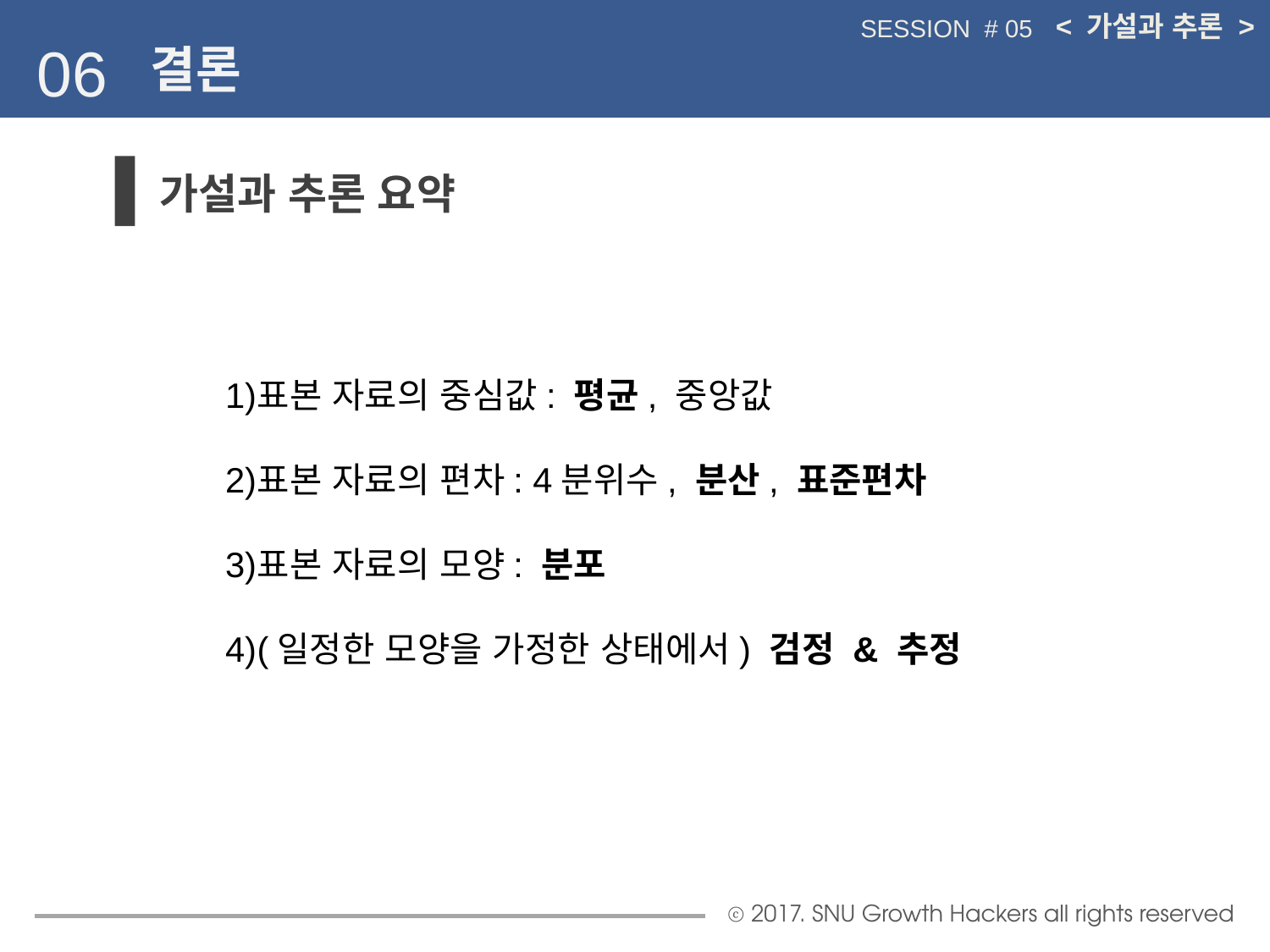

< 가설과 추론 >
SESSION  # 05
06
결론

가설과 추론 요약
표본 자료의 중심값: 평균, 중앙값

표본 자료의 편차: 4분위수, 분산, 표준편차

표본 자료의 모양: 분포

(일정한 모양을 가정한 상태에서) 검정 & 추정
ⓒ 2017. SNU Growth Hackers all rights reserved